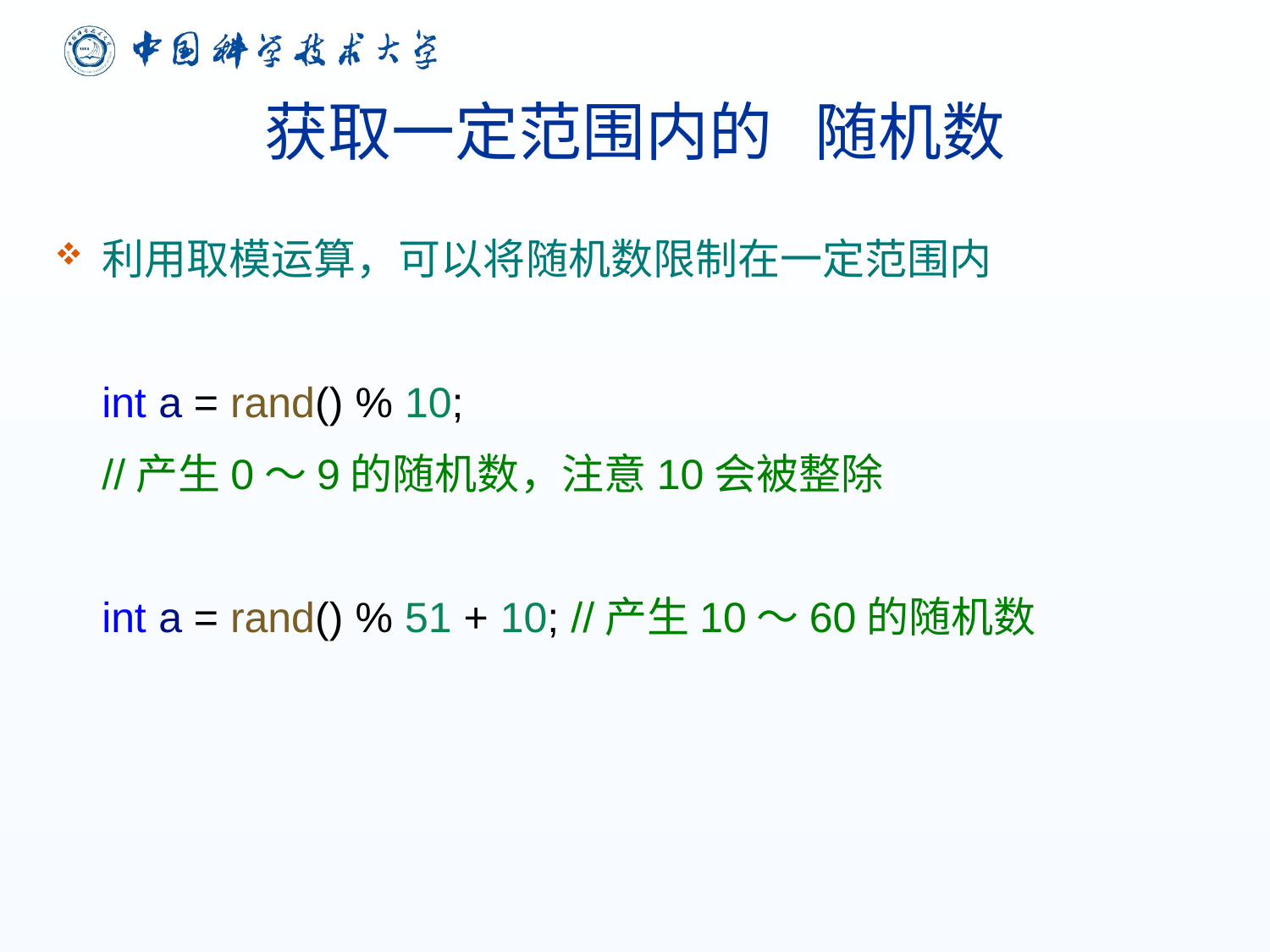

# 获取一定范围内的   随机数
利用取模运算，可以将随机数限制在一定范围内

    int a = rand() % 10;
    //产生0～9的随机数，注意10会被整除

    int a = rand() % 51 + 10; //产生10～60的随机数